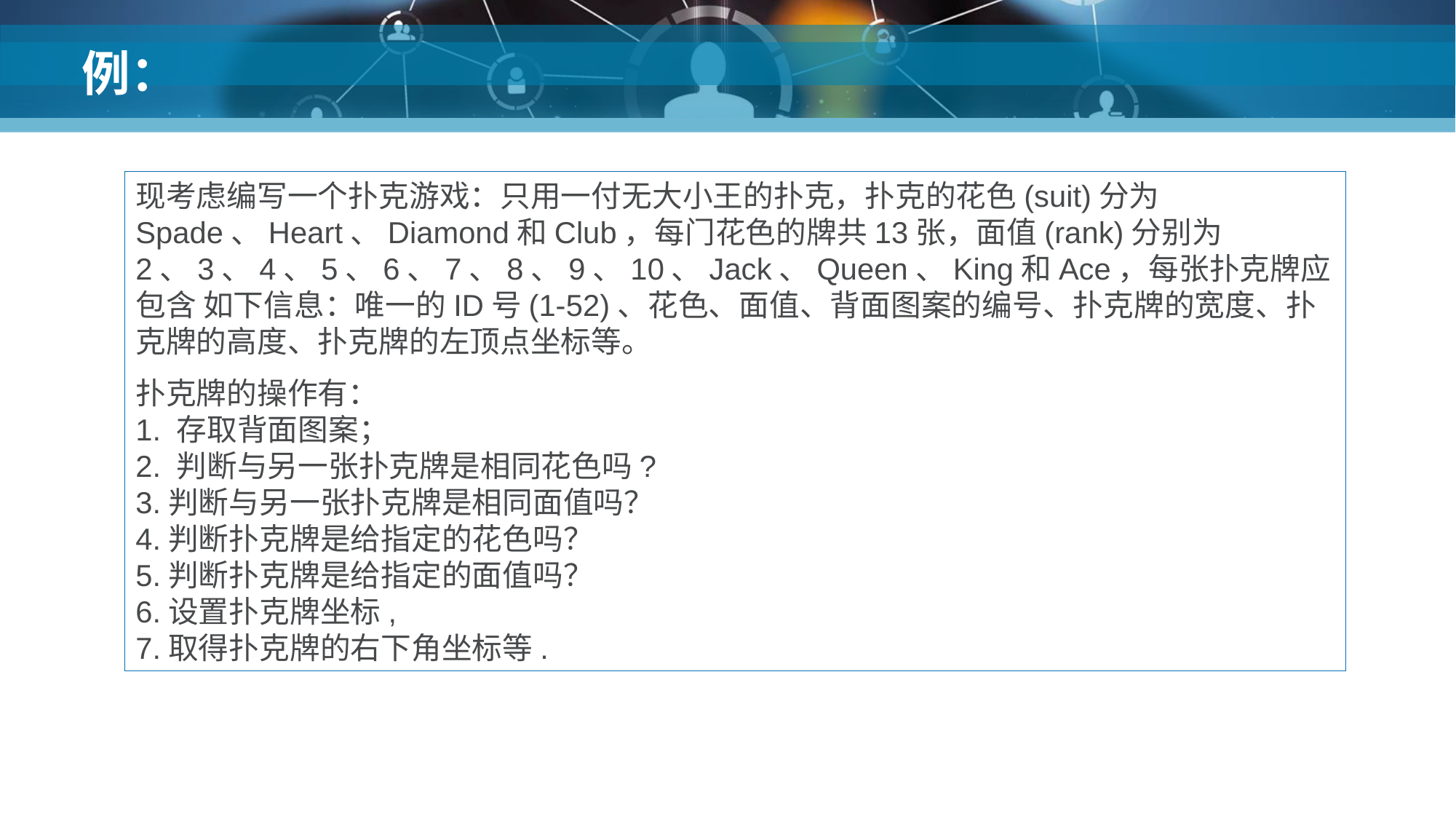

# 例：
现考虑编写一个扑克游戏：只用一付无大小王的扑克，扑克的花色(suit)分为 Spade、Heart、Diamond和Club，每门花色的牌共13张，面值(rank)分别为 2、3、4、5、6、7、8、9、10、Jack、Queen、King和Ace，每张扑克牌应包含 如下信息：唯一的ID号(1-52)、花色、面值、背面图案的编号、扑克牌的宽度、扑克牌的高度、扑克牌的左顶点坐标等。
扑克牌的操作有：
1. 存取背面图案；
2. 判断与另一张扑克牌是相同花色吗?
3.判断与另一张扑克牌是相同面值吗？
4.判断扑克牌是给指定的花色吗？
5.判断扑克牌是给指定的面值吗？
6.设置扑克牌坐标,
7.取得扑克牌的右下角坐标等.